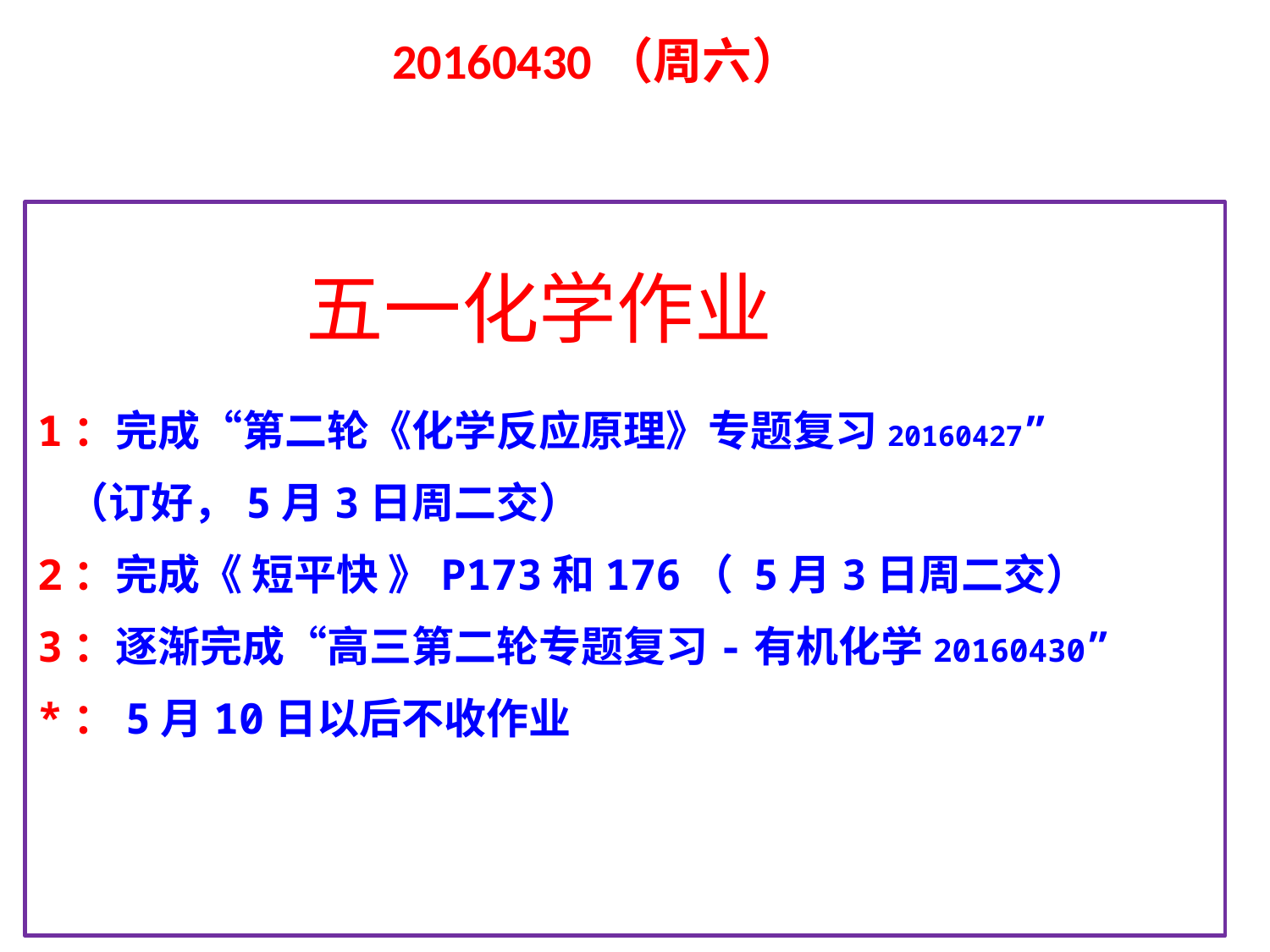

20160430（周六）

            五一化学作业
1：完成“第二轮《化学反应原理》专题复习20160427”
  （订好，5月3日周二交）
2：完成《 短平快 》P173和176（ 5月3日周二交）
3：逐渐完成“高三第二轮专题复习-有机化学20160430”
*：5月10日以后不收作业